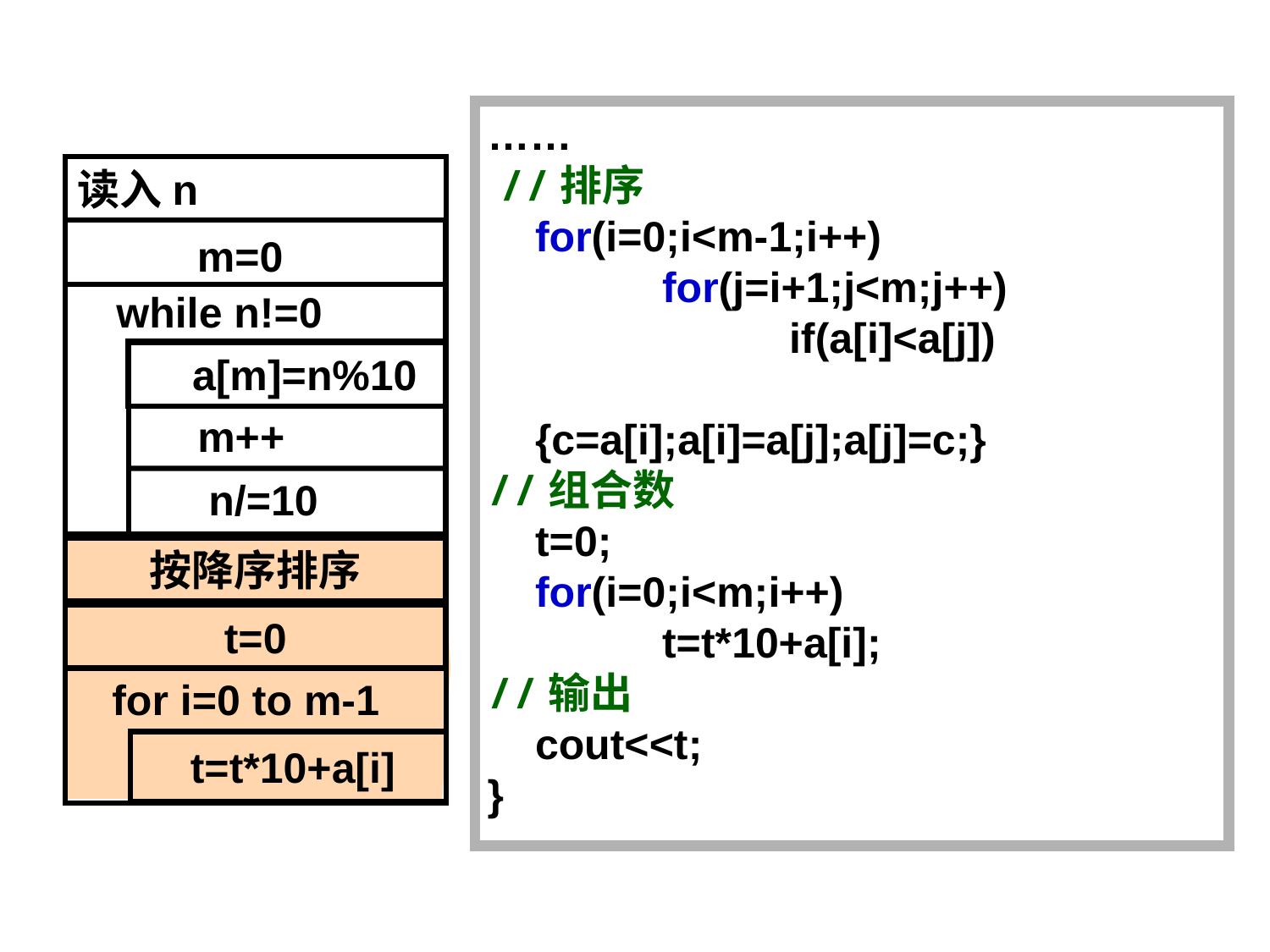

……
 //排序
	for(i=0;i<m-1;i++)
		for(j=i+1;j<m;j++)
			if(a[i]<a[j])
			{c=a[i];a[i]=a[j];a[j]=c;}
//组合数
	t=0;
	for(i=0;i<m;i++)
		t=t*10+a[i];
//输出
	cout<<t;
}
读入n

m=0
while n!=0

    a[m]=n%10

m++
n/=10

按降序排序
t=0
for i=0 to m-1

t=t*10+a[i]